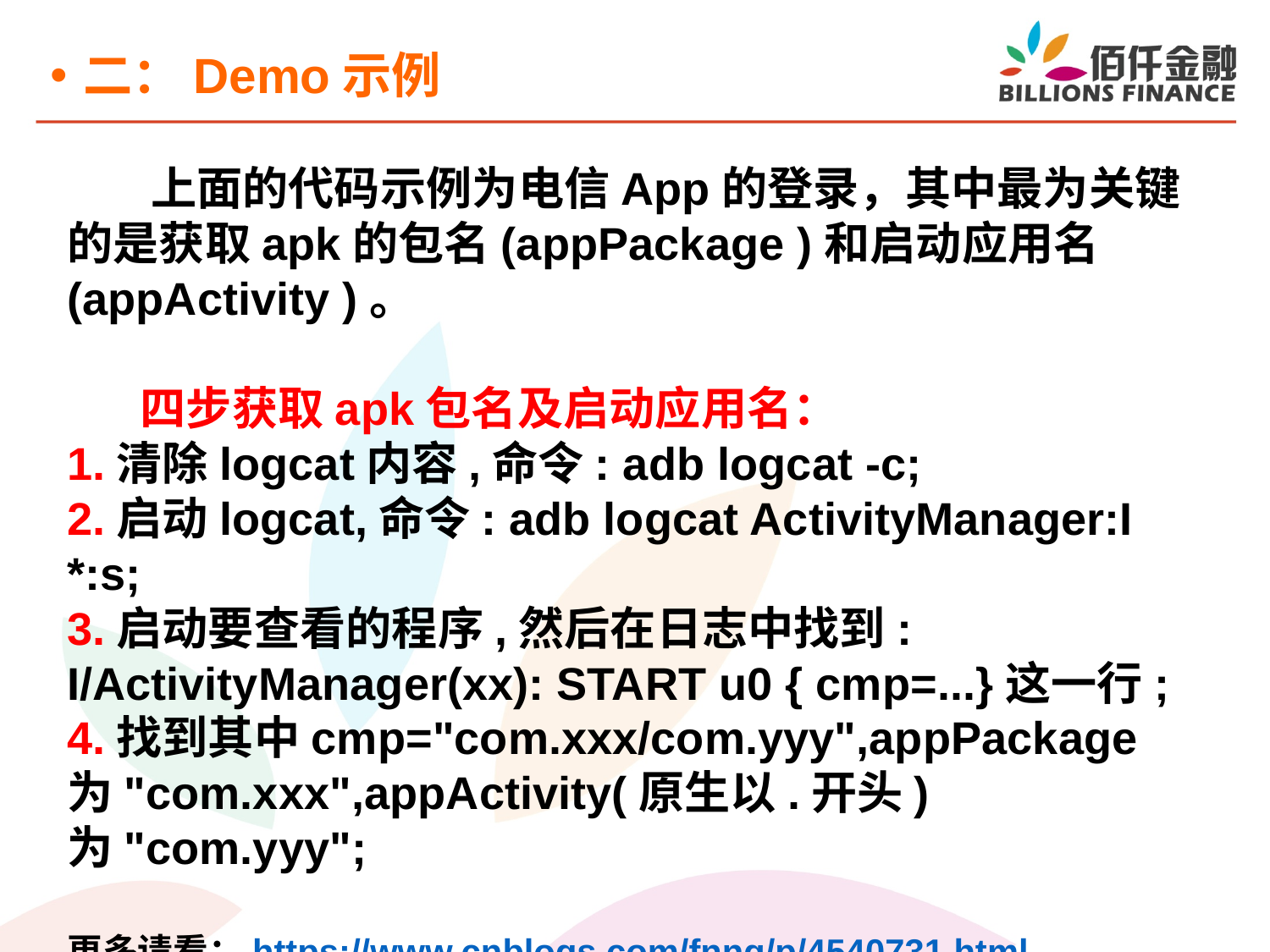

二：Demo示例
       上面的代码示例为电信App的登录，其中最为关键的是获取apk的包名(appPackage )和启动应用名(appActivity )。

      四步获取apk包名及启动应用名：
1.清除logcat内容,命令: adb logcat -c;
2.启动logcat,命令: adb logcat ActivityManager:I *:s;
3.启动要查看的程序,然后在日志中找到: I/ActivityManager(xx): START u0 { cmp=...}这一行;
4.找到其中cmp="com.xxx/com.yyy",appPackage为"com.xxx",appActivity(原生以.开头)为"com.yyy";

更多请看：https://www.cnblogs.com/fnng/p/4540731.html